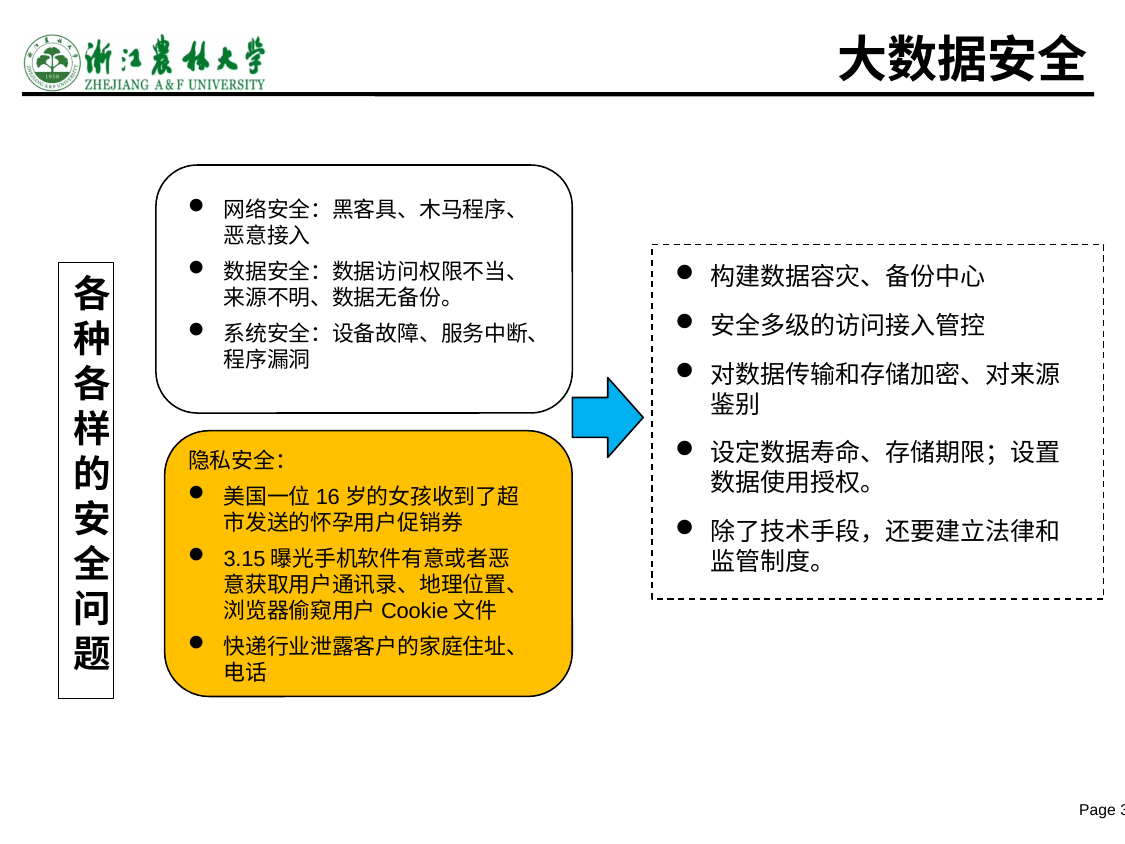

# 大数据安全

网络安全：黑客具、木马程序、恶意接入
数据安全：数据访问权限不当、来源不明、数据无备份。
系统安全：设备故障、服务中断、程序漏洞

构建数据容灾、备份中心
安全多级的访问接入管控
对数据传输和存储加密、对来源鉴别
设定数据寿命、存储期限；设置数据使用授权。
除了技术手段，还要建立法律和监管制度。
各种各样的安全问题

隐私安全：
美国一位16岁的女孩收到了超市发送的怀孕用户促销券
3.15曝光手机软件有意或者恶意获取用户通讯录、地理位置、浏览器偷窥用户Cookie文件
快递行业泄露客户的家庭住址、电话